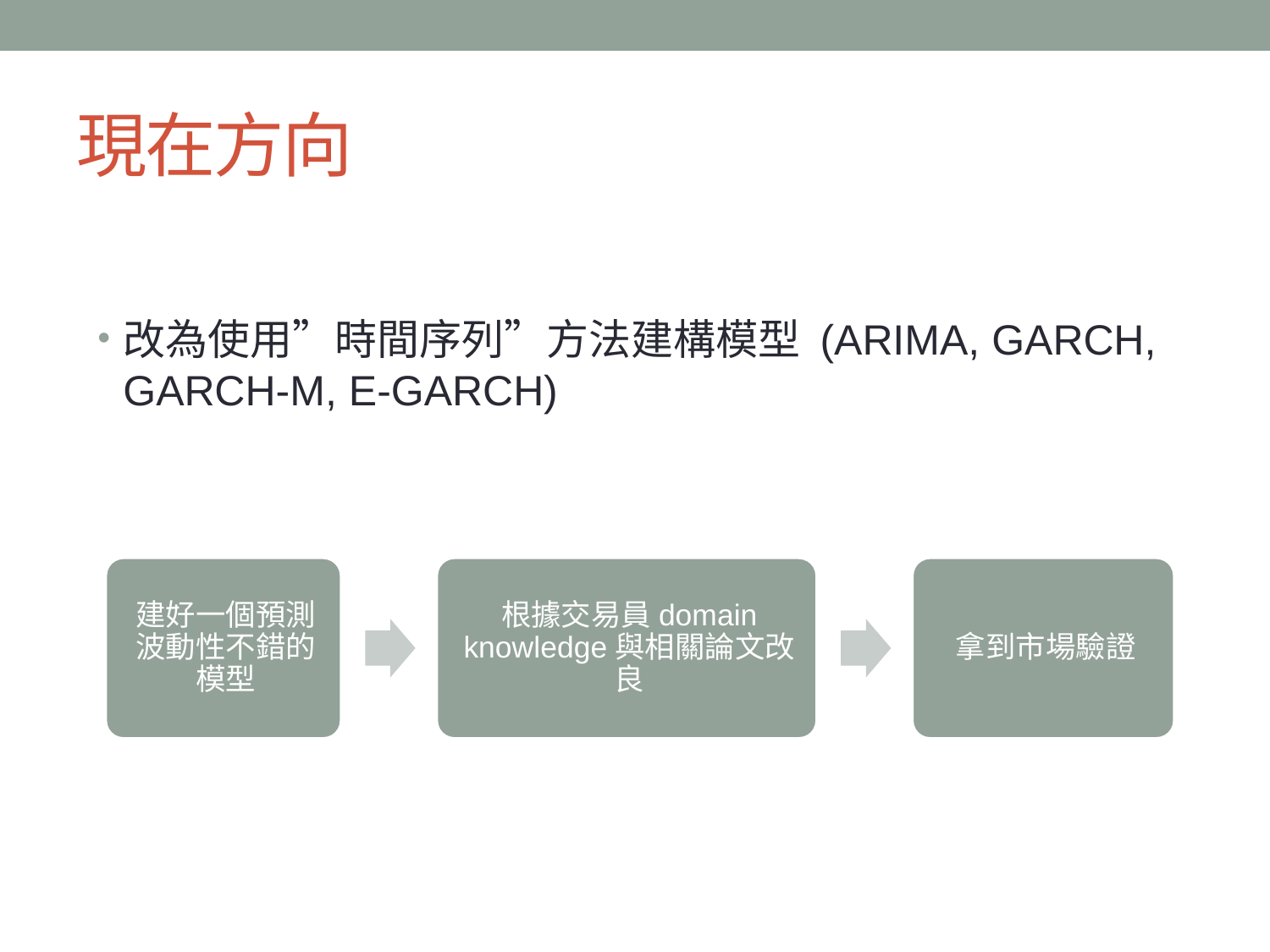

# 現在方向
改為使用”時間序列”方法建構模型 (ARIMA, GARCH, GARCH-M, E-GARCH)

建好一個預測波動性不錯的模型

根據交易員domain knowledge與相關論文改良

拿到市場驗證